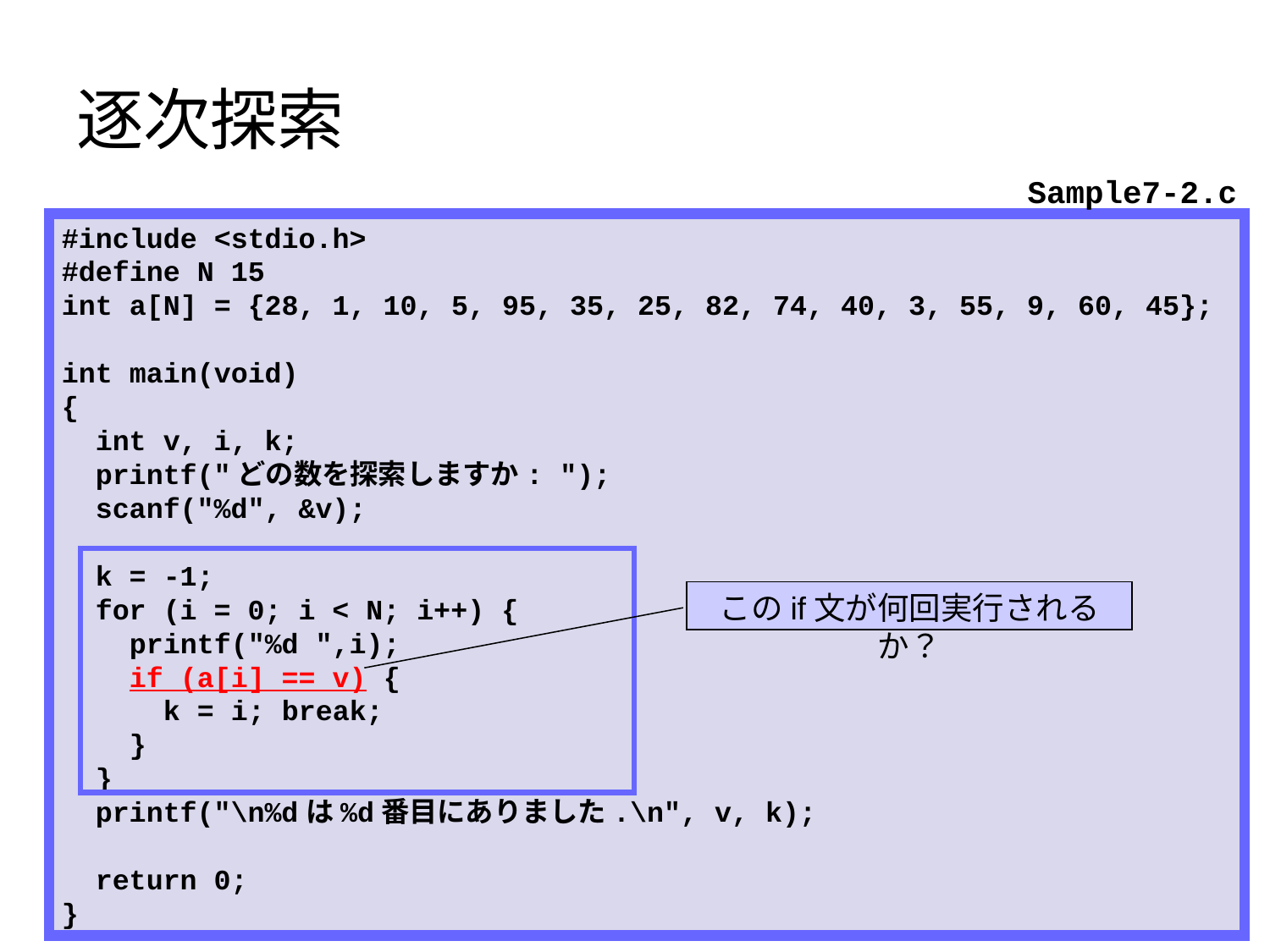

# 逐次探索
Sample7-2.c
#include <stdio.h>
#define N 15
int a[N] = {28, 1, 10, 5, 95, 35, 25, 82, 74, 40, 3, 55, 9, 60, 45};
int main(void)
{
  int v, i, k;
  printf("どの数を探索しますか: ");
  scanf("%d", &v);

  k = -1;
  for (i = 0; i < N; i++) {
    printf("%d ",i);
    if (a[i] == v) {
      k = i; break;
    }
  }
  printf("\n%dは%d番目にありました.\n", v, k);

  return 0;
}

このif文が何回実行されるか？
31